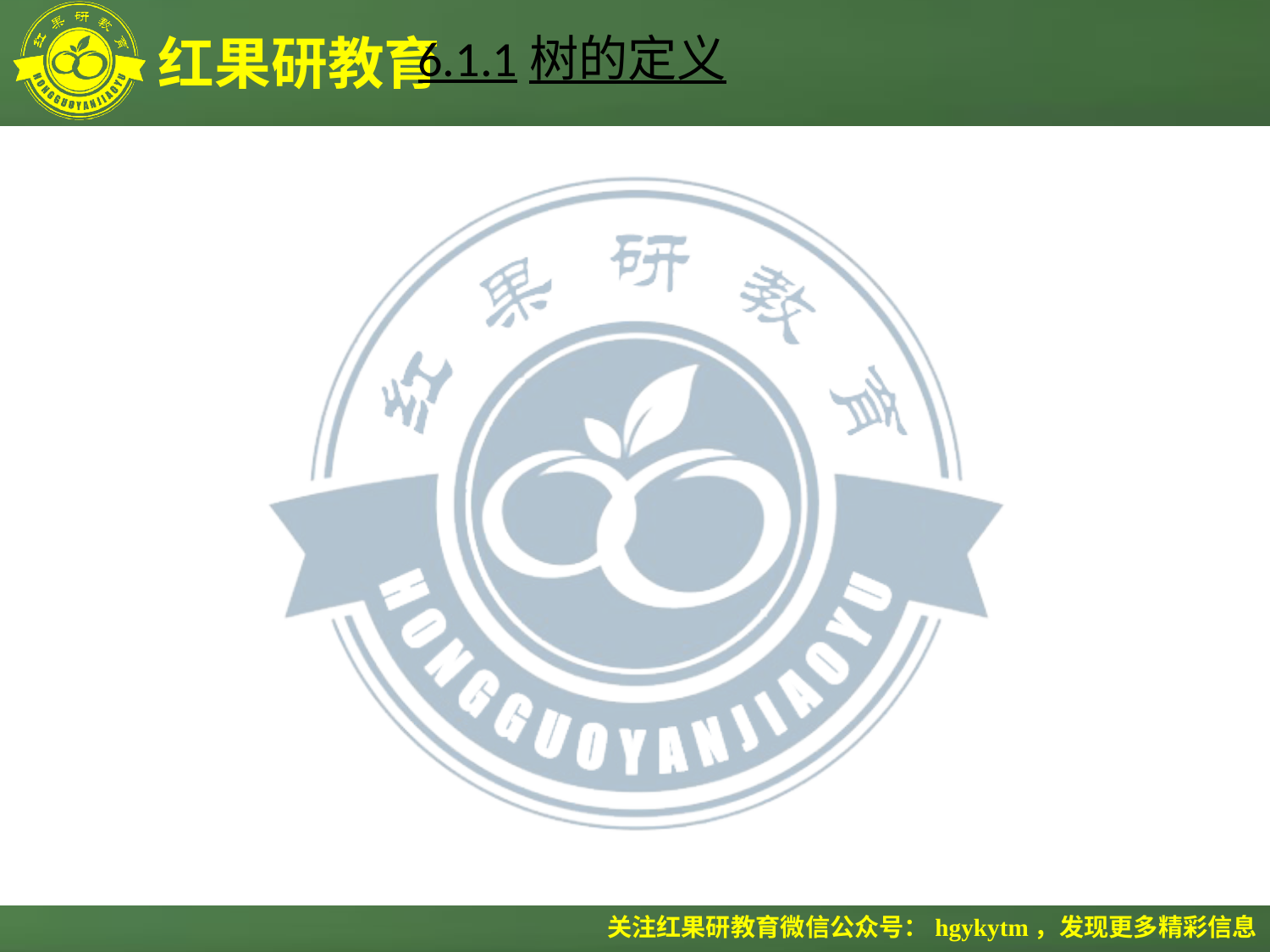

# 6.1.1树的定义
   　这是一个递归的定义，即在定义中又用到了树的概念，这正好反应了树的固有的特性。
   　不包括任何结点的树，称为空树。值得注意的是，部分教材书上没有空树的概念。
   　在树的树形图表示中，结点的值通常填在圆圈里 ，例如，在图6-1中，（a）是只有根结点的树，（b）是由9个结点的组成的树，树中结点A是根结点，它有2棵子树，这2棵子树分别以B，C为根，而以B为根的子树又可以分成2棵子树，以C为根的子树又可以分成3棵子树。